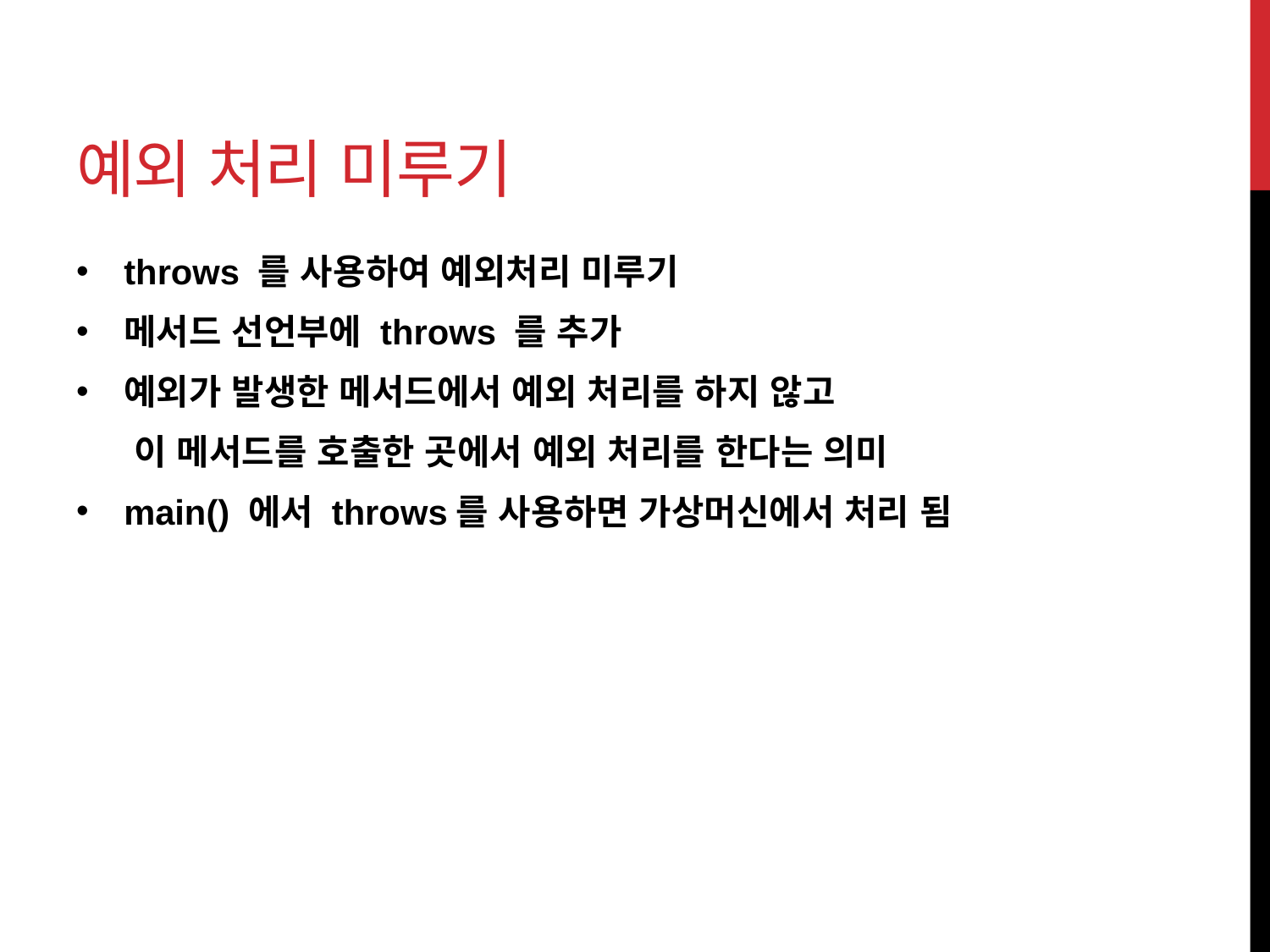

# 예외 처리 미루기
throws 를 사용하여 예외처리 미루기
메서드 선언부에 throws 를 추가
예외가 발생한 메서드에서 예외 처리를 하지 않고
     이 메서드를 호출한 곳에서 예외 처리를 한다는 의미
main() 에서 throws를 사용하면 가상머신에서 처리 됨